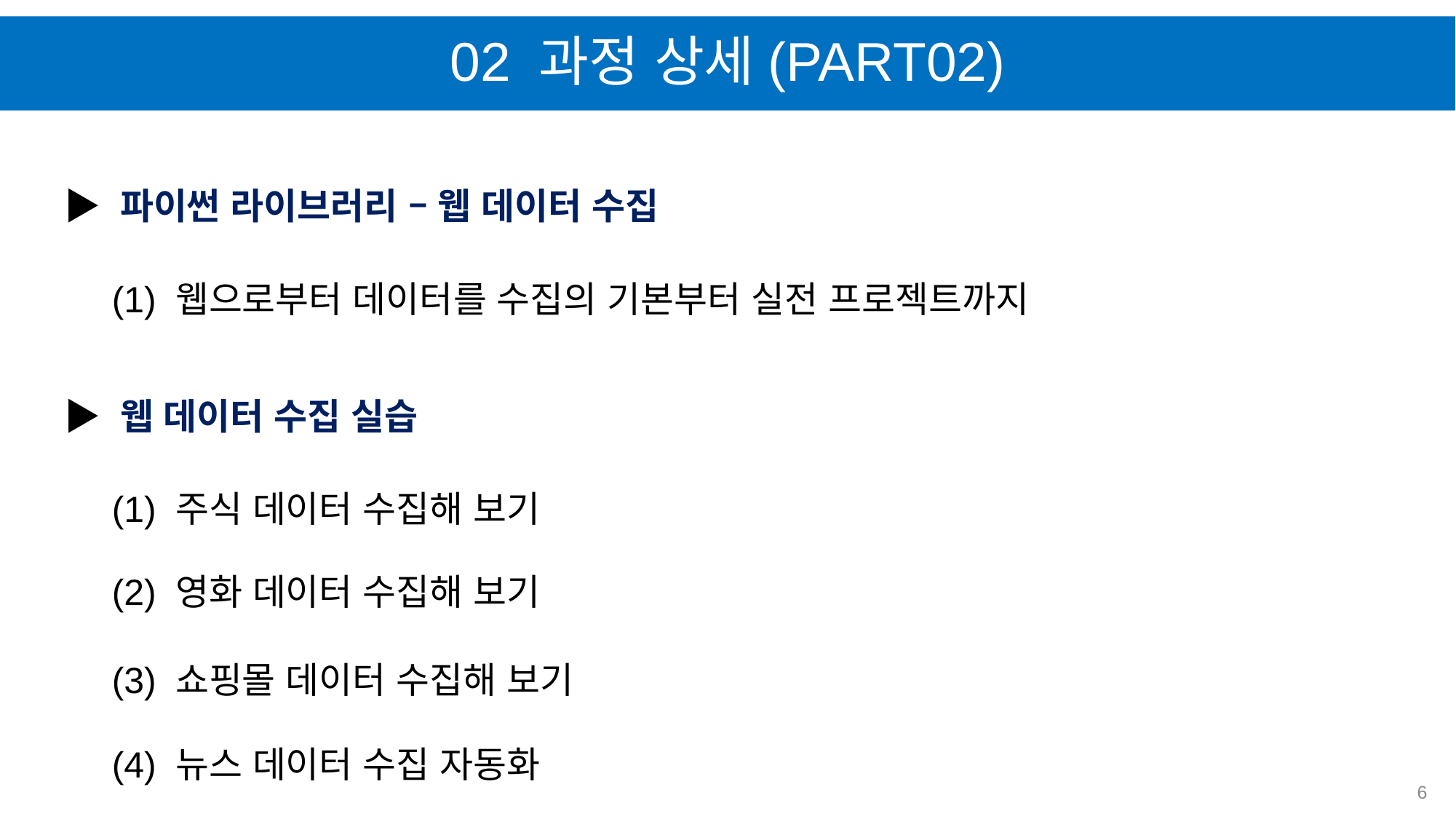

# 02 과정 상세(PART02)
▶ 파이썬 라이브러리 – 웹 데이터 수집
(1) 웹으로부터 데이터를 수집의 기본부터 실전 프로젝트까지
▶ 웹 데이터 수집 실습
(1) 주식 데이터 수집해 보기
(2) 영화 데이터 수집해 보기
(3) 쇼핑몰 데이터 수집해 보기
(4) 뉴스 데이터 수집 자동화
6